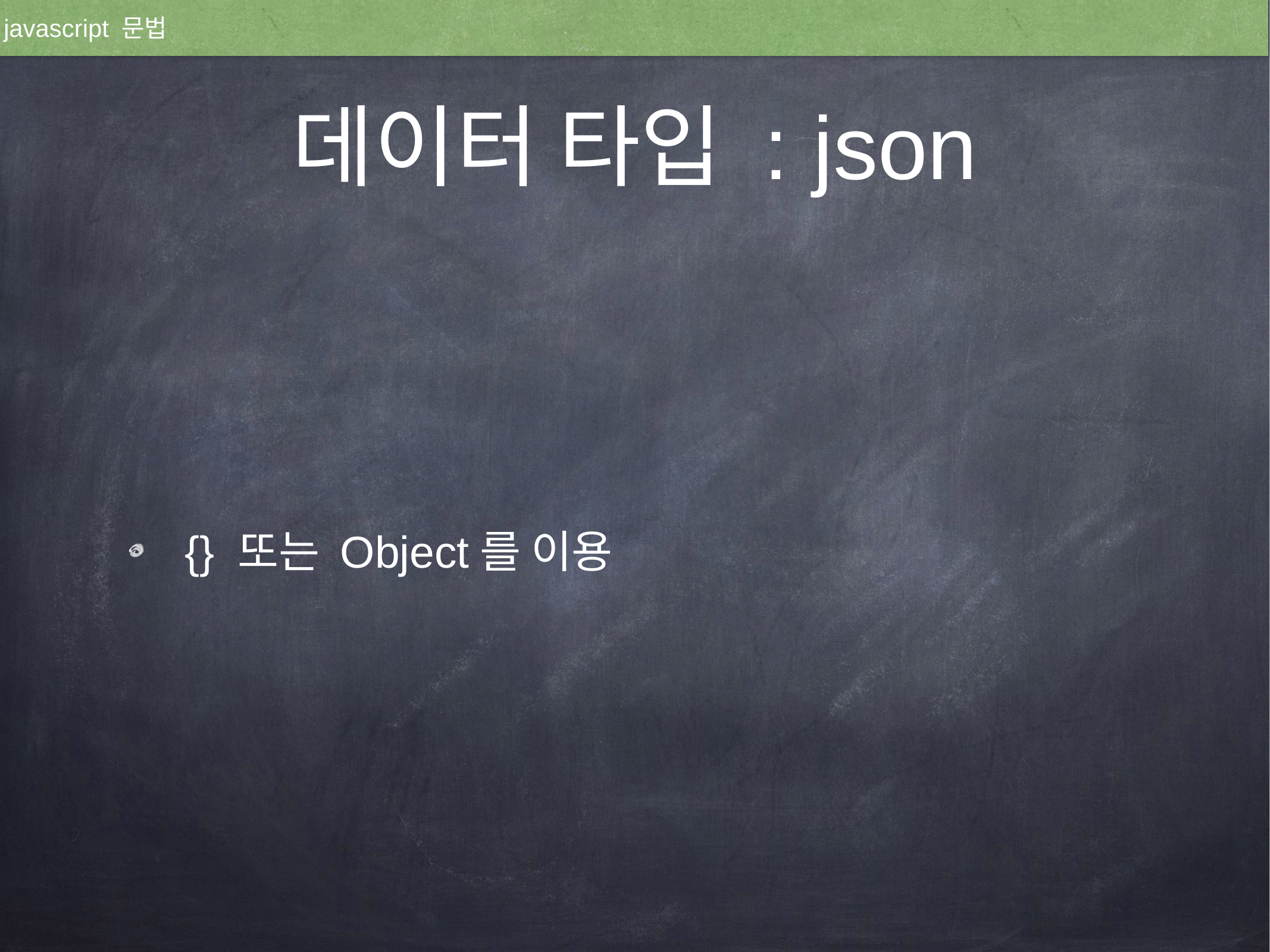

javascript 문법
# 데이터 타입 : json
{} 또는 Object를 이용